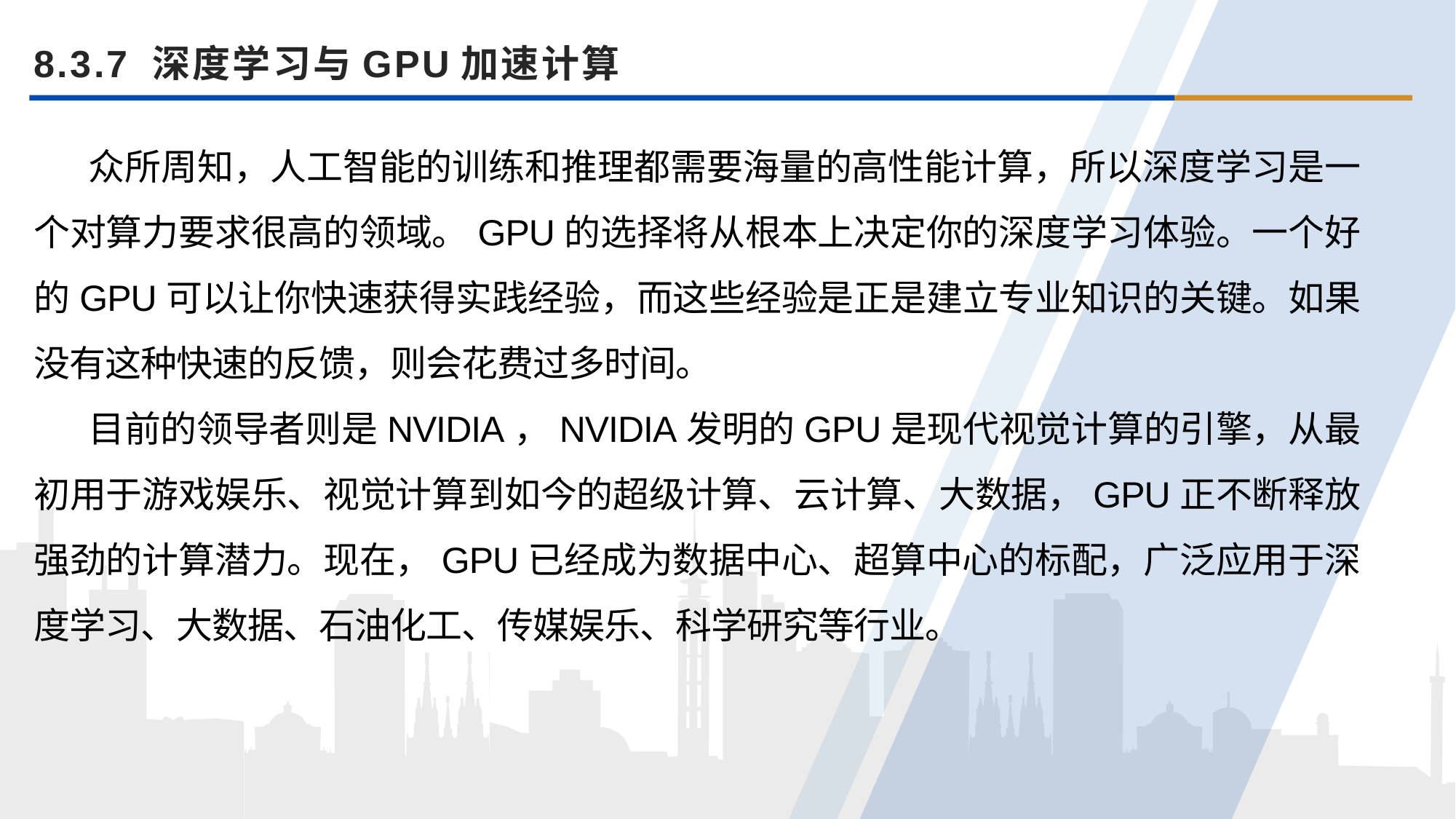

8.3.7 深度学习与GPU加速计算
众所周知，人工智能的训练和推理都需要海量的高性能计算，所以深度学习是一个对算力要求很高的领域。GPU的选择将从根本上决定你的深度学习体验。一个好的GPU可以让你快速获得实践经验，而这些经验是正是建立专业知识的关键。如果没有这种快速的反馈，则会花费过多时间。
目前的领导者则是NVIDIA，NVIDIA发明的GPU是现代视觉计算的引擎，从最初用于游戏娱乐、视觉计算到如今的超级计算、云计算、大数据，GPU正不断释放强劲的计算潜力。现在，GPU已经成为数据中心、超算中心的标配，广泛应用于深度学习、大数据、石油化工、传媒娱乐、科学研究等行业。